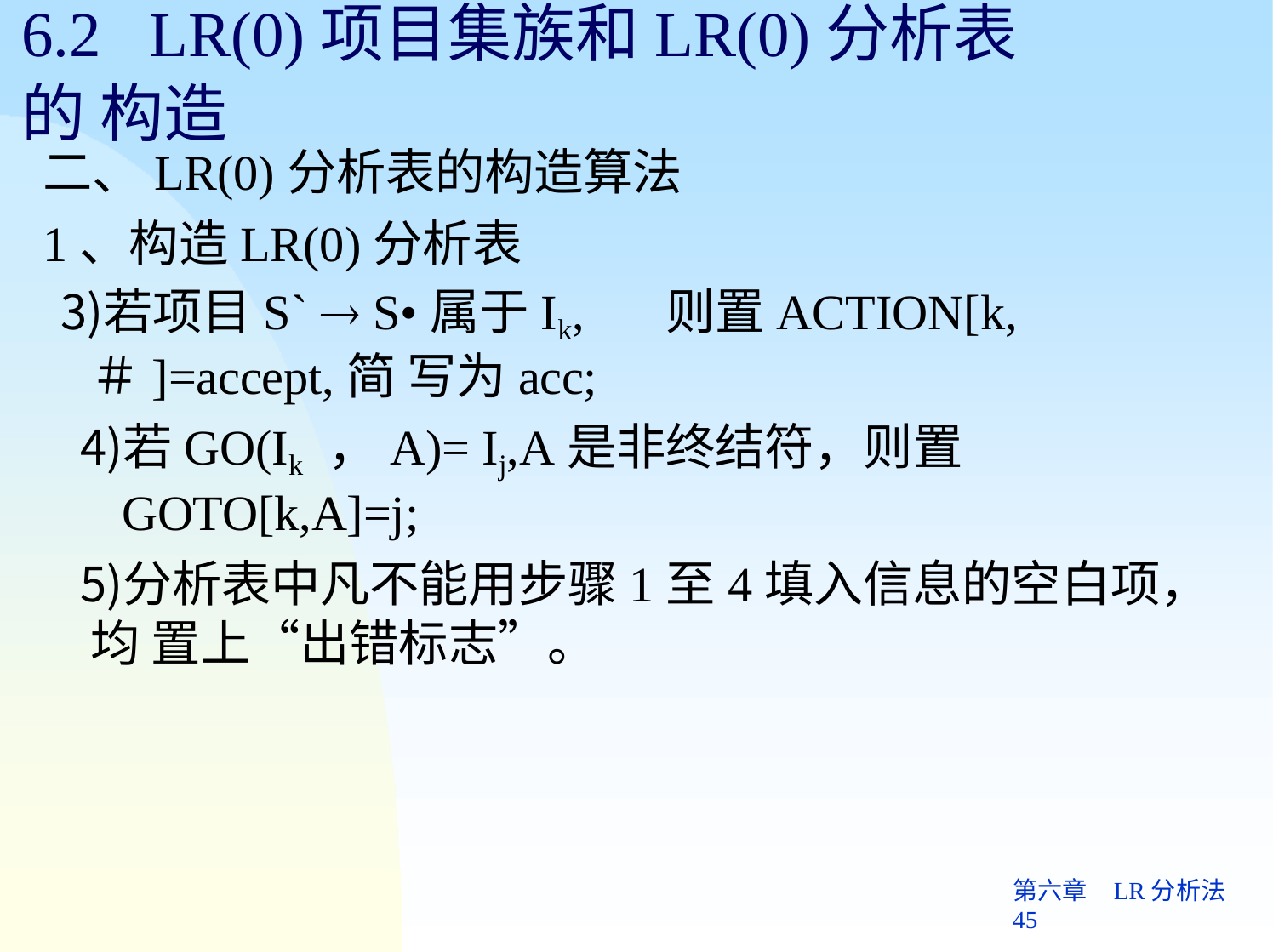

# 6.2	LR(0)项目集族和LR(0)分析表的 构造
二、LR(0)分析表的构造算法
1、构造LR(0)分析表
若项目S` → S•属于Ik,	则置ACTION[k,＃]=accept,简 写为acc;
若GO(Ik ，A)= Ij,A是非终结符，则置GOTO[k,A]=j;
分析表中凡不能用步骤1至4填入信息的空白项，均 置上“出错标志”。
第六章	LR分析法 45